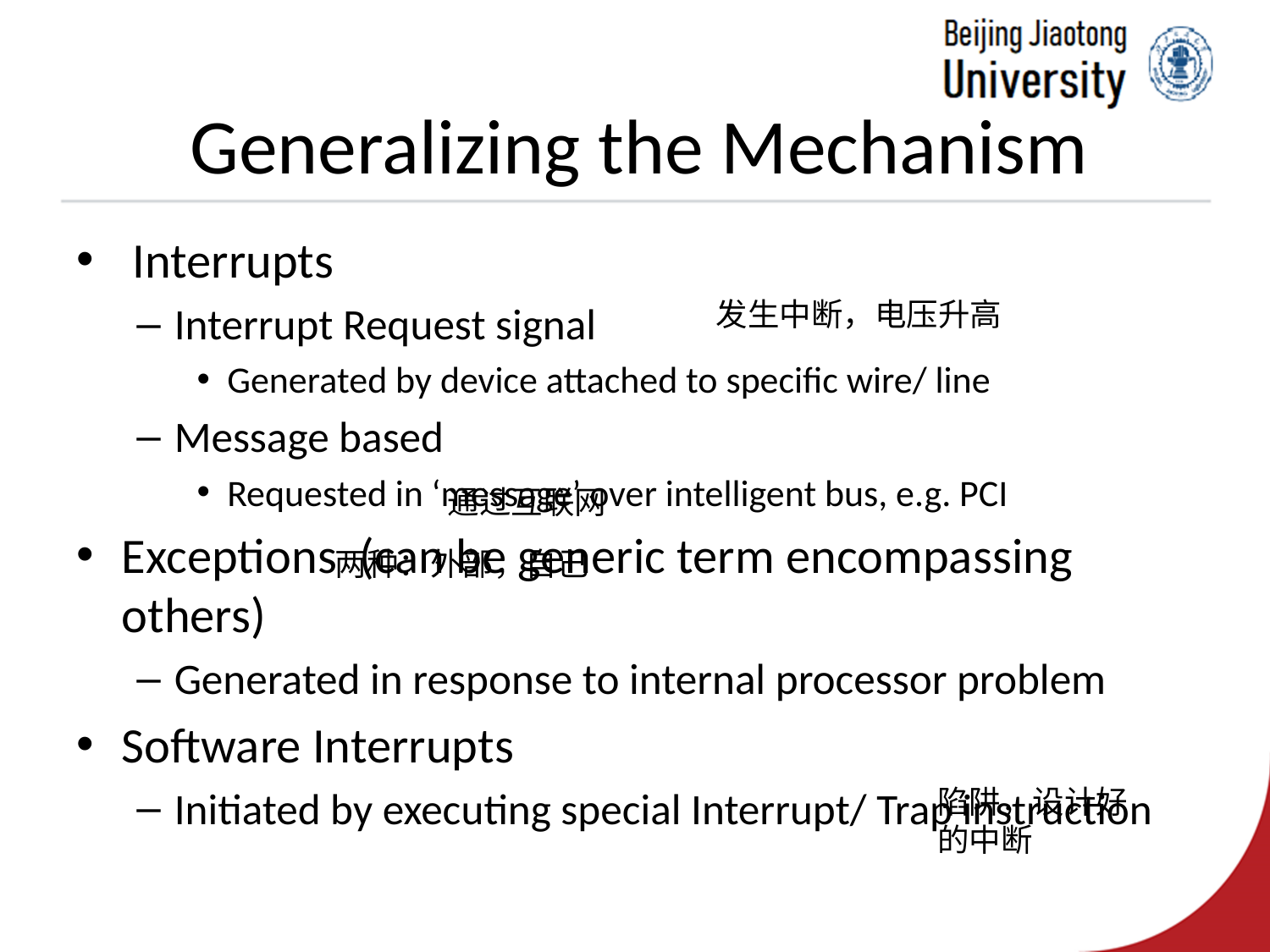

# Generalizing the Mechanism
 Interrupts
Interrupt Request signal
Generated by device attached to specific wire/ line
Message based
Requested in ‘message’ over intelligent bus, e.g. PCI
Exceptions  (can be generic term encompassing others)
Generated in response to internal processor problem
Software Interrupts
Initiated by executing special Interrupt/ Trap instruction
发生中断，电压升高
通过互联网
两种：外部，自己
陷阱，设计好的中断